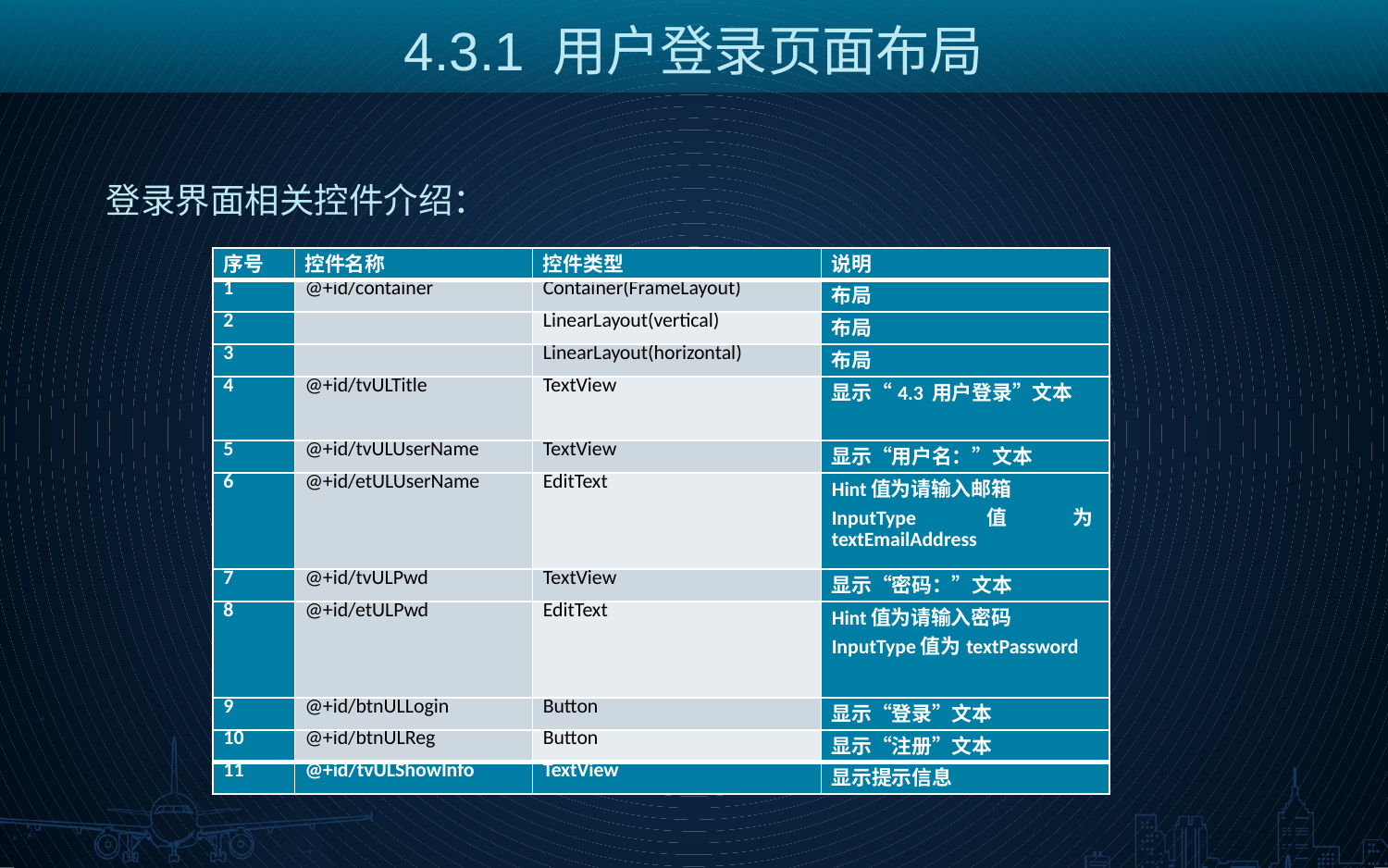

4.3.1 用户登录页面布局
登录界面相关控件介绍：
| 序号 | 控件名称 | 控件类型 | 说明 |
| --- | --- | --- | --- |
| 1 | @+id/container | Container(FrameLayout) | 布局 |
| 2 |  | LinearLayout(vertical) | 布局 |
| 3 |  | LinearLayout(horizontal) | 布局 |
| 4 | @+id/tvULTitle | TextView | 显示“4.3 用户登录”文本 |
| 5 | @+id/tvULUserName | TextView | 显示“用户名：”文本 |
| 6 | @+id/etULUserName | EditText | Hint值为请输入邮箱 InputType值为textEmailAddress |
| 7 | @+id/tvULPwd | TextView | 显示“密码：”文本 |
| 8 | @+id/etULPwd | EditText | Hint值为请输入密码 InputType值为textPassword |
| 9 | @+id/btnULLogin | Button | 显示“登录”文本 |
| 10 | @+id/btnULReg | Button | 显示“注册”文本 |
| 11 | @+id/tvULShowInfo | TextView | 显示提示信息 |